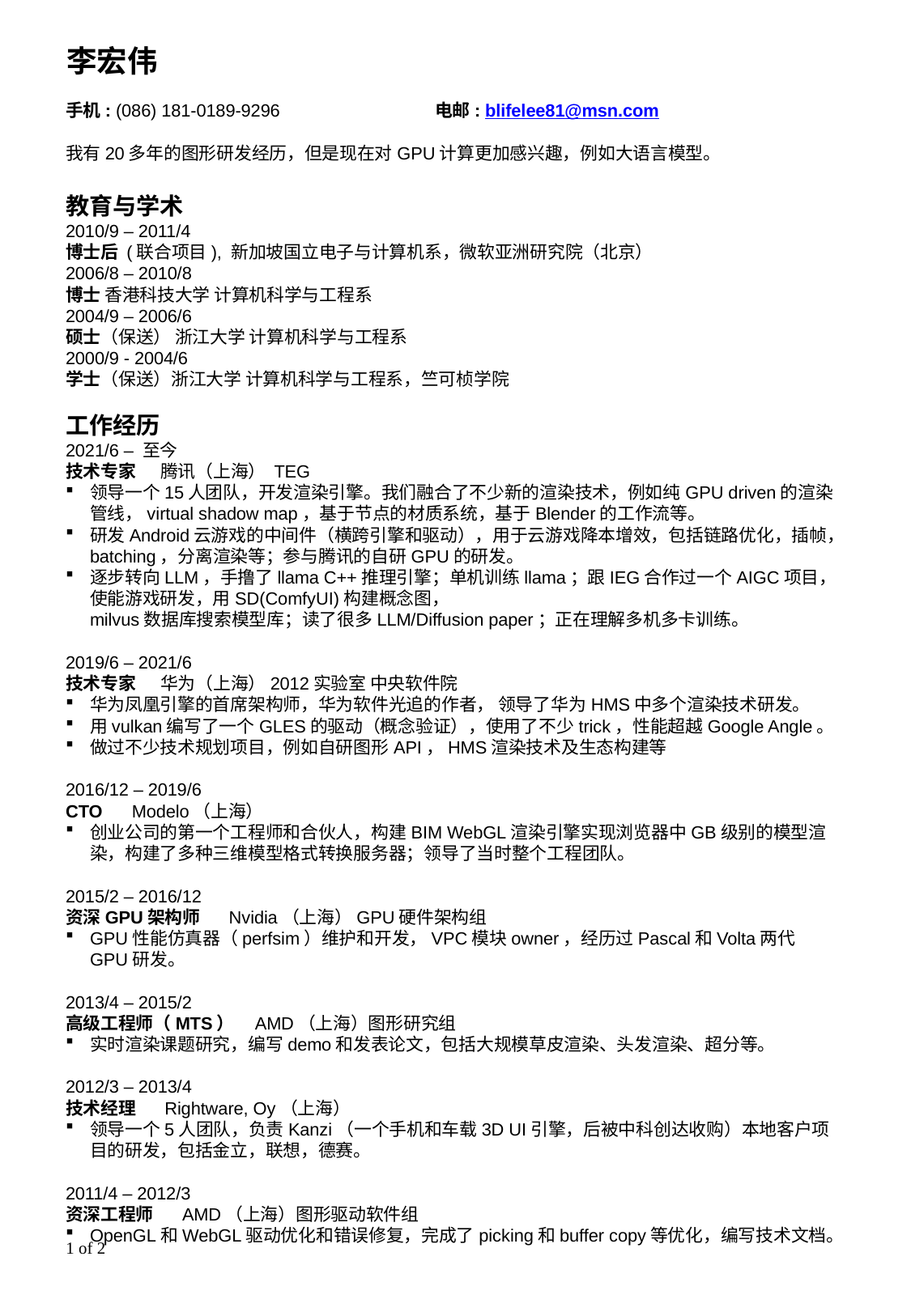

李宏伟
手机: (086) 181-0189-9296                               电邮: blifelee81@msn.com

我有20多年的图形研发经历，但是现在对GPU计算更加感兴趣，例如大语言模型。

教育与学术
2010/9 – 2011/4
博士后 (联合项目), 新加坡国立电子与计算机系，微软亚洲研究院（北京）
2006/8 – 2010/8
博士 香港科技大学 计算机科学与工程系
2004/9 – 2006/6
硕士（保送） 浙江大学 计算机科学与工程系
2000/9 - 2004/6
学士（保送）浙江大学 计算机科学与工程系，竺可桢学院

工作经历
2021/6 – 至今
技术专家      腾讯（上海） TEG
领导一个15人团队，开发渲染引擎。我们融合了不少新的渲染技术，例如纯GPU driven的渲染管线，virtual shadow map，基于节点的材质系统，基于Blender的工作流等。
研发Android云游戏的中间件（横跨引擎和驱动），用于云游戏降本增效，包括链路优化，插帧，batching，分离渲染等；参与腾讯的自研GPU的研发。
逐步转向LLM，手撸了llama C++推理引擎；单机训练llama；跟IEG合作过一个AIGC项目，使能游戏研发，用SD(ComfyUI)构建概念图， milvus数据库搜索模型库；读了很多LLM/Diffusion paper；正在理解多机多卡训练。

2019/6 – 2021/6
技术专家      华为（上海）2012实验室 中央软件院
华为凤凰引擎的首席架构师，华为软件光追的作者， 领导了华为HMS中多个渲染技术研发。
用vulkan编写了一个GLES的驱动（概念验证），使用了不少trick，性能超越Google Angle。
做过不少技术规划项目，例如自研图形API，HMS渲染技术及生态构建等

2016/12 – 2019/6
CTO      Modelo（上海）
创业公司的第一个工程师和合伙人，构建BIM WebGL渲染引擎实现浏览器中GB级别的模型渲染，构建了多种三维模型格式转换服务器；领导了当时整个工程团队。

2015/2 – 2016/12
资深GPU架构师      Nvidia（上海）GPU硬件架构组
GPU性能仿真器（perfsim）维护和开发，VPC模块owner，经历过Pascal和Volta两代GPU研发。

2013/4 – 2015/2
高级工程师（MTS）    AMD（上海）图形研究组
实时渲染课题研究，编写demo和发表论文，包括大规模草皮渲染、头发渲染、超分等。

2012/3 – 2013/4
技术经理      Rightware, Oy（上海）
领导一个5人团队，负责Kanzi（一个手机和车载3D UI引擎，后被中科创达收购）本地客户项目的研发，包括金立，联想，德赛。

2011/4 – 2012/3
资深工程师      AMD（上海）图形驱动软件组
OpenGL和WebGL驱动优化和错误修复，完成了picking和buffer copy等优化，编写技术文档。

1 of 2